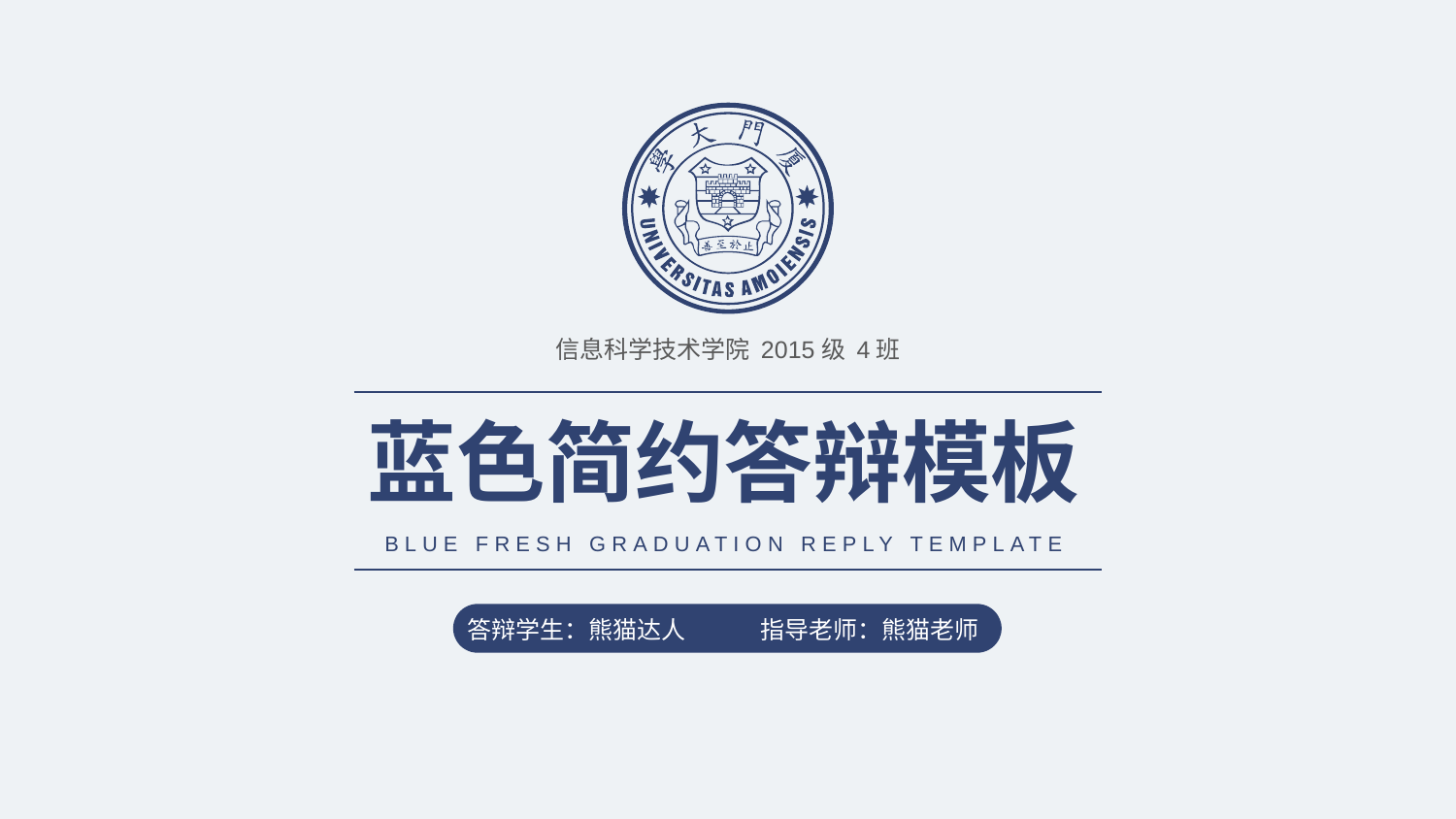

信息科学技术学院 2015级 4班
蓝色简约答辩模板
BLUE FRESH GRADUATION REPLY TEMPLATE

答辩学生：熊猫达人              指导老师：熊猫老师